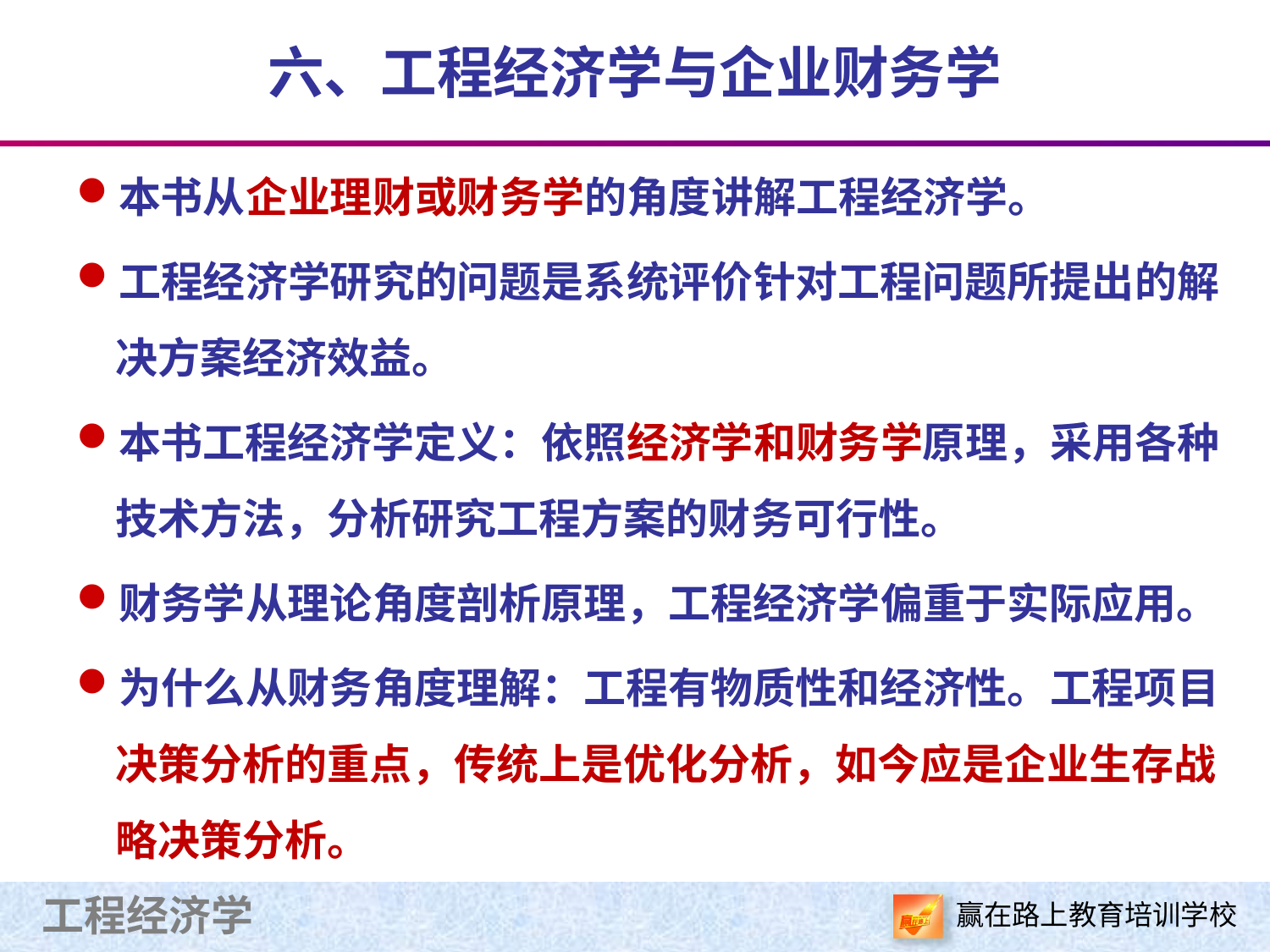

# 六、工程经济学与企业财务学
本书从企业理财或财务学的角度讲解工程经济学。
工程经济学研究的问题是系统评价针对工程问题所提出的解决方案经济效益。
本书工程经济学定义：依照经济学和财务学原理，采用各种技术方法，分析研究工程方案的财务可行性。
财务学从理论角度剖析原理，工程经济学偏重于实际应用。
为什么从财务角度理解：工程有物质性和经济性。工程项目决策分析的重点，传统上是优化分析，如今应是企业生存战略决策分析。